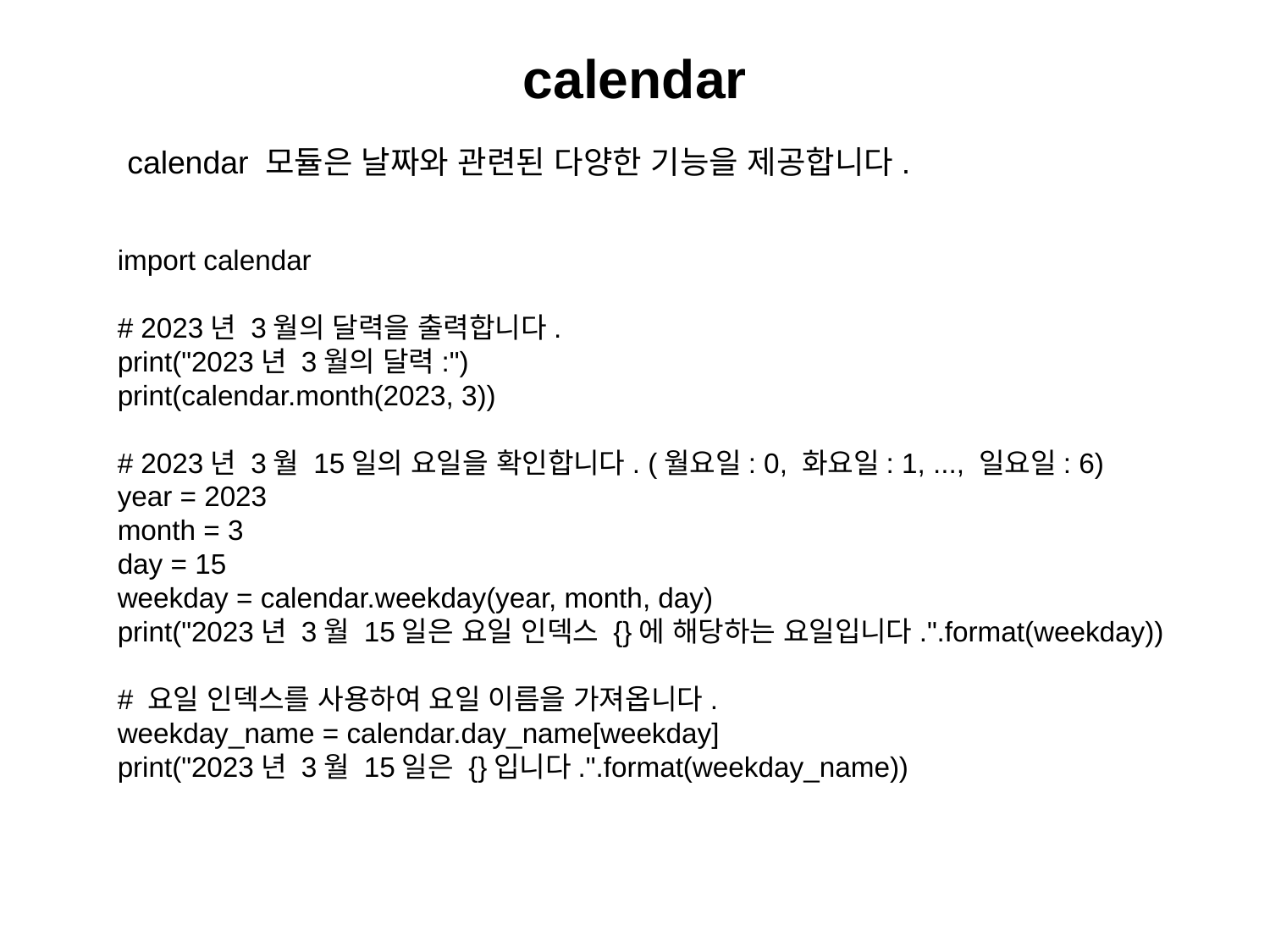

# calendar
calendar 모듈은 날짜와 관련된 다양한 기능을 제공합니다.
import calendar

# 2023년 3월의 달력을 출력합니다.
print("2023년 3월의 달력:")
print(calendar.month(2023, 3))

# 2023년 3월 15일의 요일을 확인합니다. (월요일: 0, 화요일: 1, ..., 일요일: 6)
year = 2023
month = 3
day = 15
weekday = calendar.weekday(year, month, day)
print("2023년 3월 15일은 요일 인덱스 {}에 해당하는 요일입니다.".format(weekday))

# 요일 인덱스를 사용하여 요일 이름을 가져옵니다.
weekday_name = calendar.day_name[weekday]
print("2023년 3월 15일은 {}입니다.".format(weekday_name))